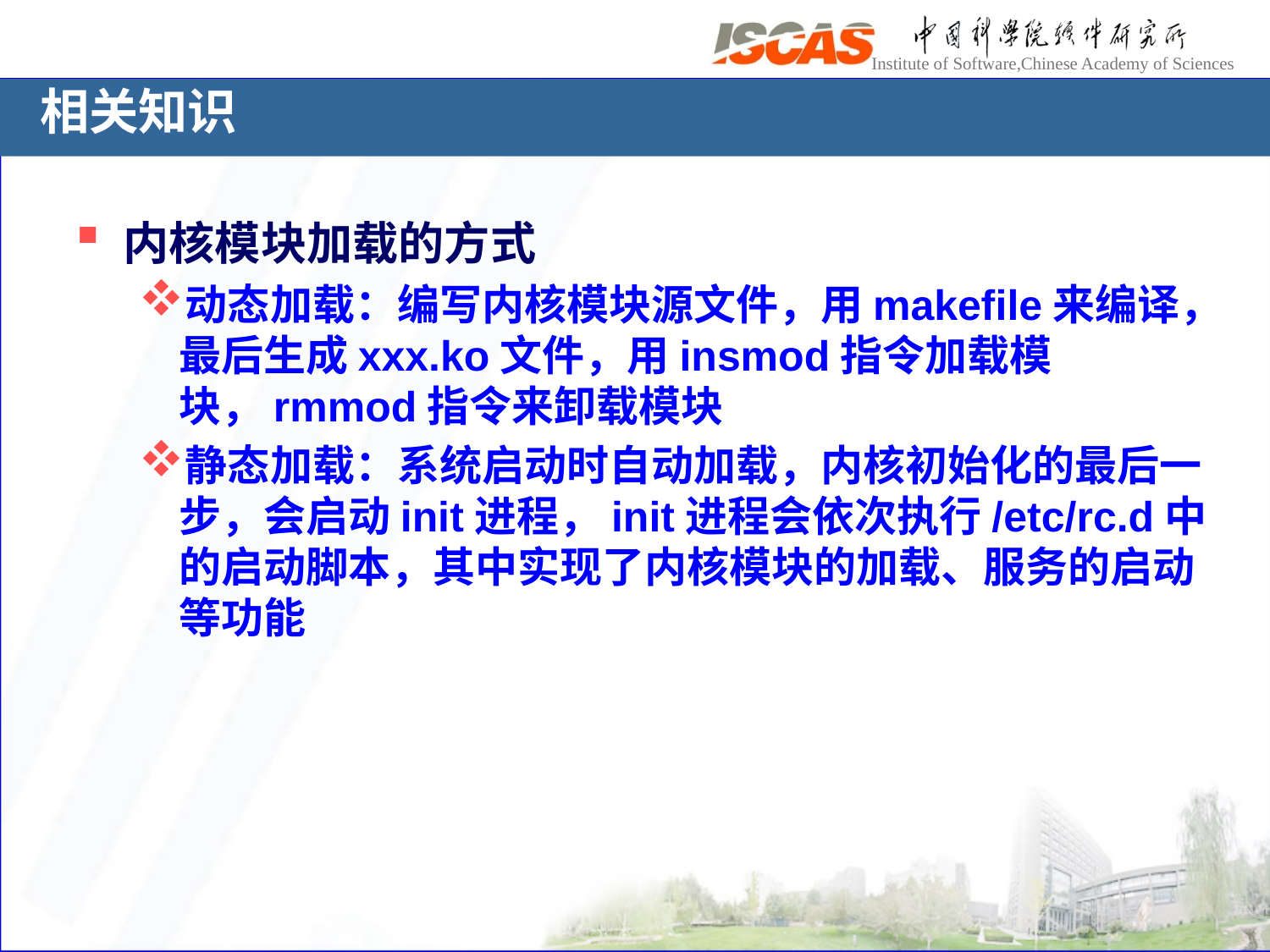

# 相关知识
内核模块加载的方式
动态加载：编写内核模块源文件，用makefile来编译，最后生成xxx.ko文件，用insmod指令加载模块，rmmod指令来卸载模块
静态加载：系统启动时自动加载，内核初始化的最后一步，会启动init进程，init进程会依次执行/etc/rc.d中的启动脚本，其中实现了内核模块的加载、服务的启动等功能